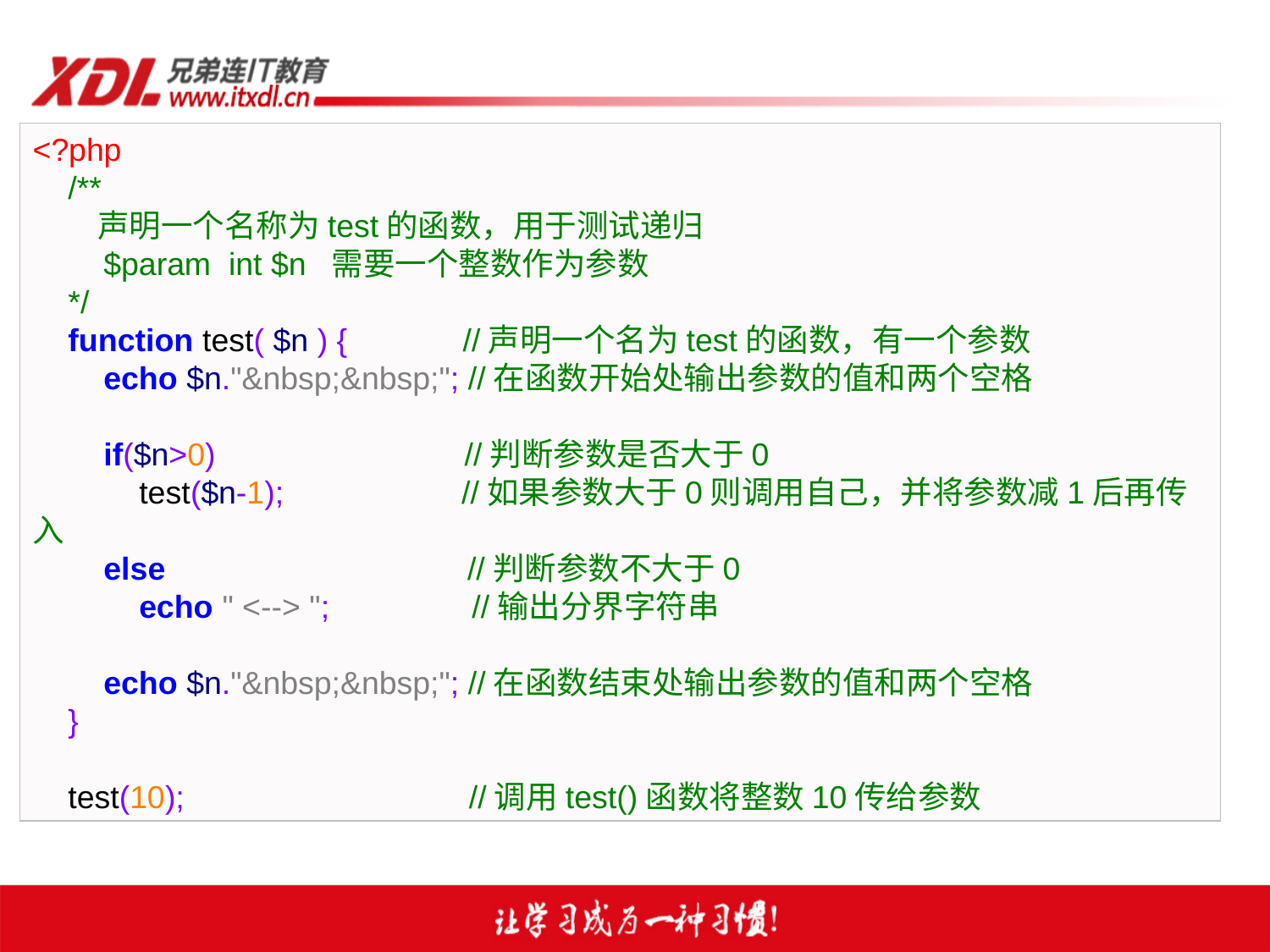

<?php
    /**
        声明一个名称为test的函数，用于测试递归
        $param  int $n  需要一个整数作为参数
    */
    function test( $n ) {             //声明一个名为test的函数，有一个参数
        echo $n."&nbsp;&nbsp;"; //在函数开始处输出参数的值和两个空格

        if($n>0)                            //判断参数是否大于0
            test($n-1);                    //如果参数大于0则调用自己，并将参数减1后再传入
        else                                  //判断参数不大于0
            echo " <--> ";                //输出分界字符串

        echo $n."&nbsp;&nbsp;"; //在函数结束处输出参数的值和两个空格
    }

    test(10);                                //调用test()函数将整数10传给参数